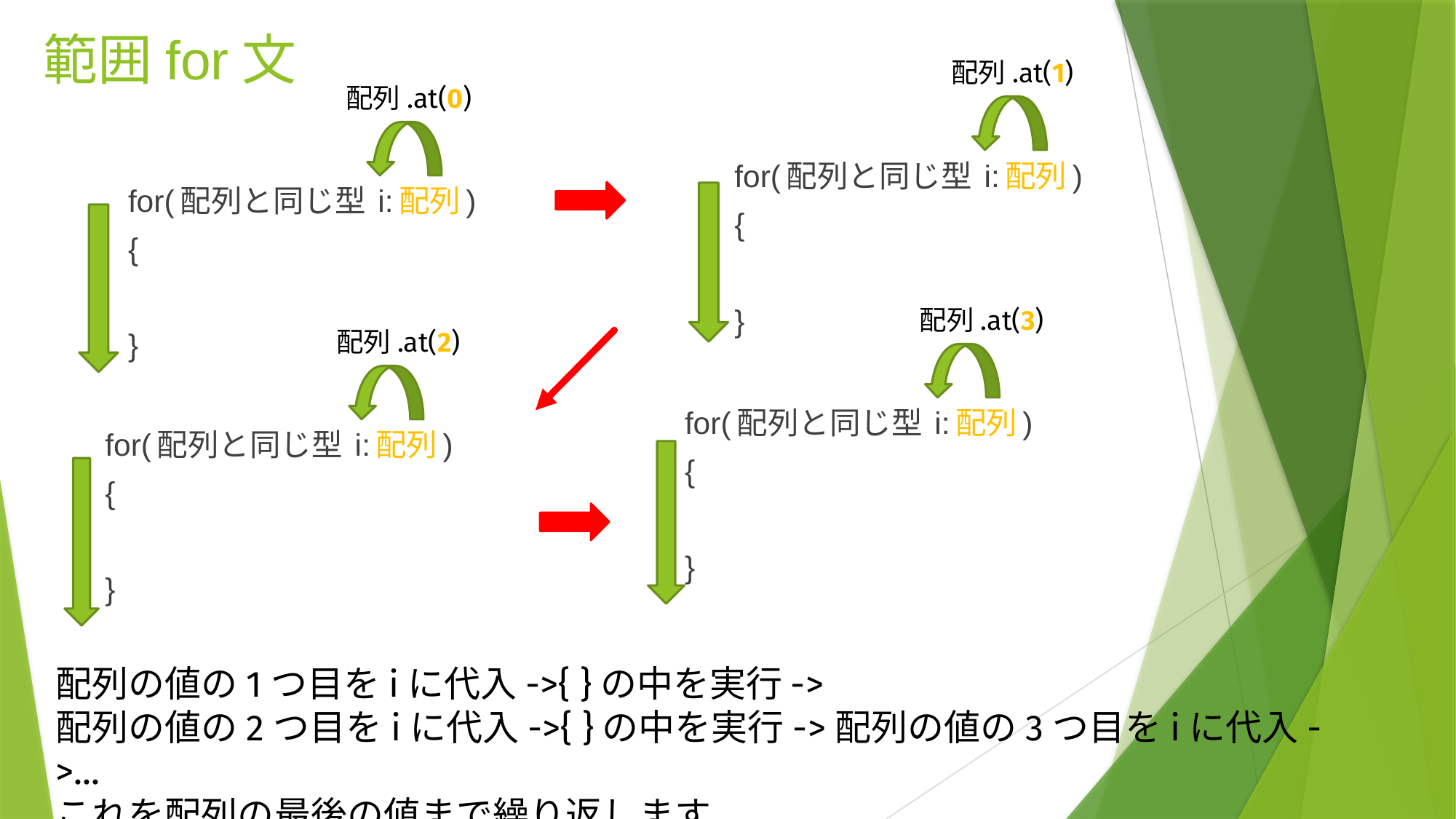

# 範囲for文
配列.at(1)
配列.at(0)

for(配列と同じ型 i:配列)
{

}
for(配列と同じ型 i:配列)
{

}

配列.at(3)
配列.at(2)

for(配列と同じ型 i:配列)
{

}
for(配列と同じ型 i:配列)
{

}

配列の値の1つ目をiに代入->{ }の中を実行->
配列の値の2つ目をiに代入->{ }の中を実行->配列の値の3つ目をiに代入->...
これを配列の最後の値まで繰り返します